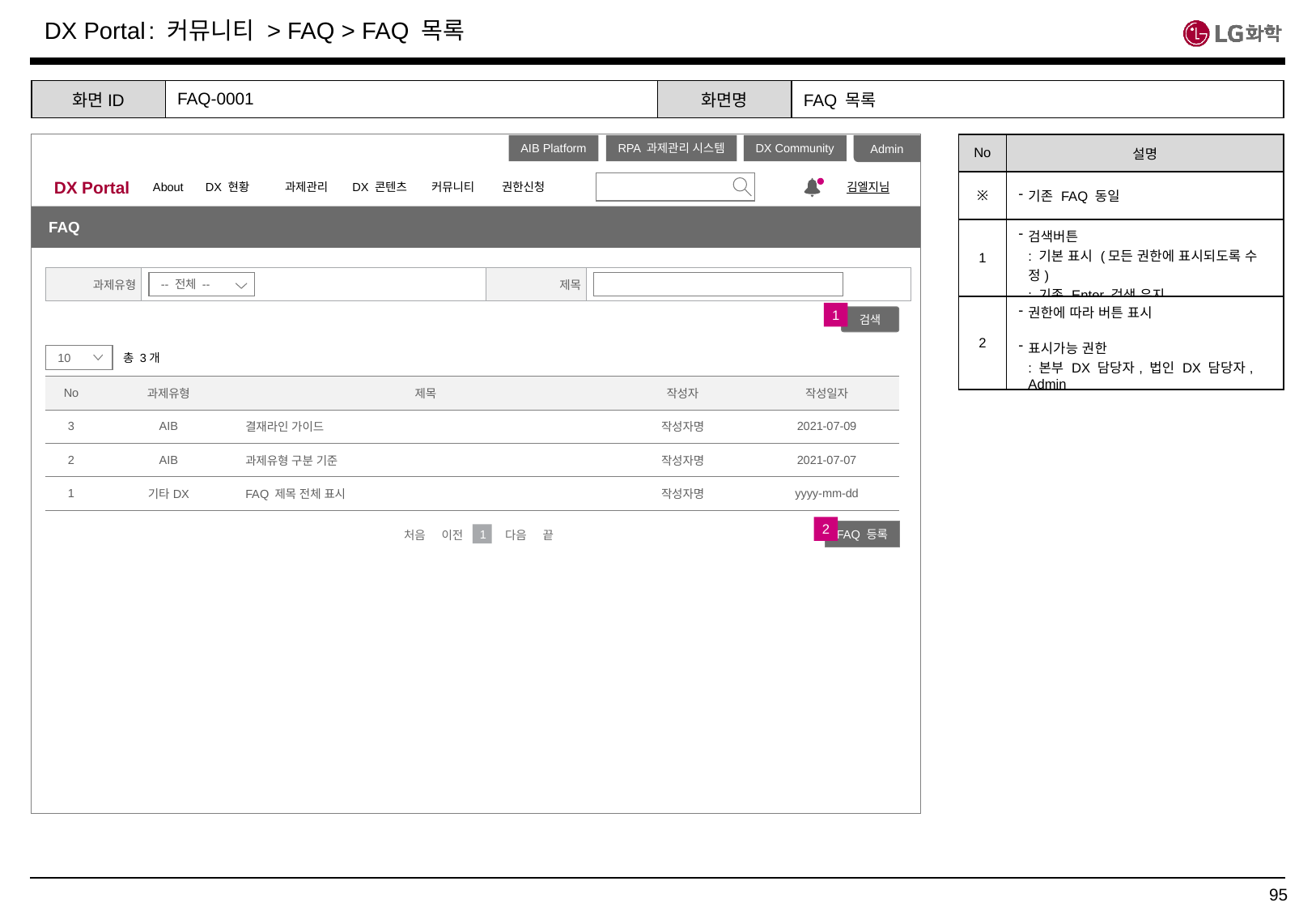

: 커뮤니티 > FAQ > FAQ 목록
| 화면ID | FAQ-0001 | 화면명 | FAQ 목록 |
| --- | --- | --- | --- |

| No | 설명 |
| --- | --- |
| ※ | 기존 FAQ 동일 |
| 1 | 검색버튼 : 기본 표시 (모든 권한에 표시되도록 수정) : 기존 Enter 검색 유지 |
| 2 | 권한에 따라 버튼 표시 표시가능 권한 : 본부 DX 담당자, 법인 DX 담당자, Admin |

Admin
DX Portal

About
DX 현황
과제관리
DX 콘텐츠
커뮤니티
권한신청
김엘지님

AIB Platform
RPA 과제관리 시스템
DX Community

FAQ
| 과제유형 |  | 제목 |  |
| --- | --- | --- | --- |
-- 전체 --

1
검색
총 3개
10

| No | 과제유형 | 제목 | 작성자 | 작성일자 |
| --- | --- | --- | --- | --- |
| 3 | AIB | 결재라인 가이드 | 작성자명 | 2021-07-09 |
| 2 | AIB | 과제유형 구분 기준 | 작성자명 | 2021-07-07 |
| 1 | 기타DX | FAQ 제목 전체 표시 | 작성자명 | yyyy-mm-dd |
2
FAQ 등록
처음     이전
다음     끝
1